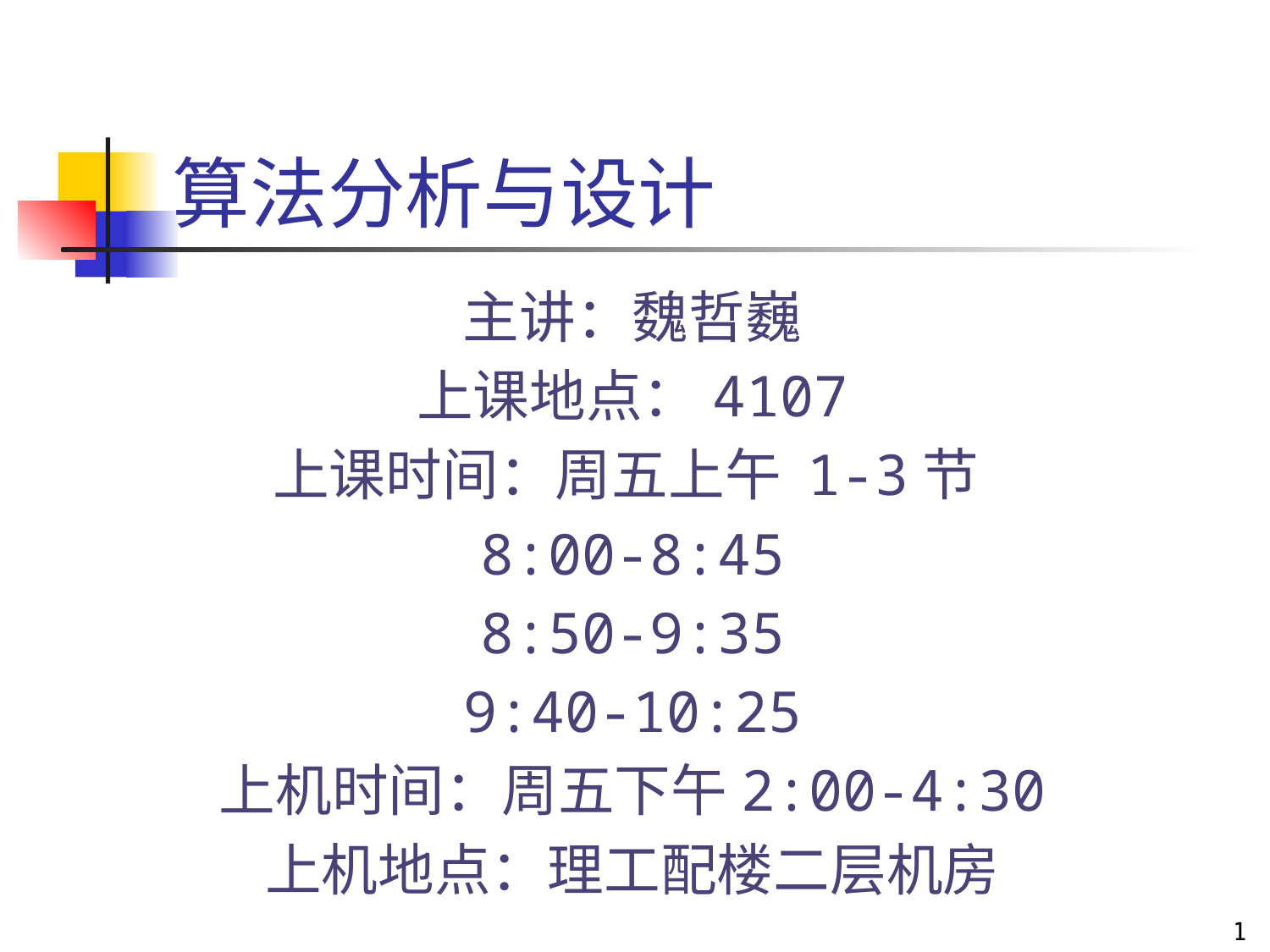

# 算法分析与设计
主讲：魏哲巍
上课地点：4107
上课时间：周五上午 1-3节
8:00-8:45
8:50-9:35
9:40-10:25
上机时间：周五下午2:00-4:30
上机地点：理工配楼二层机房

1